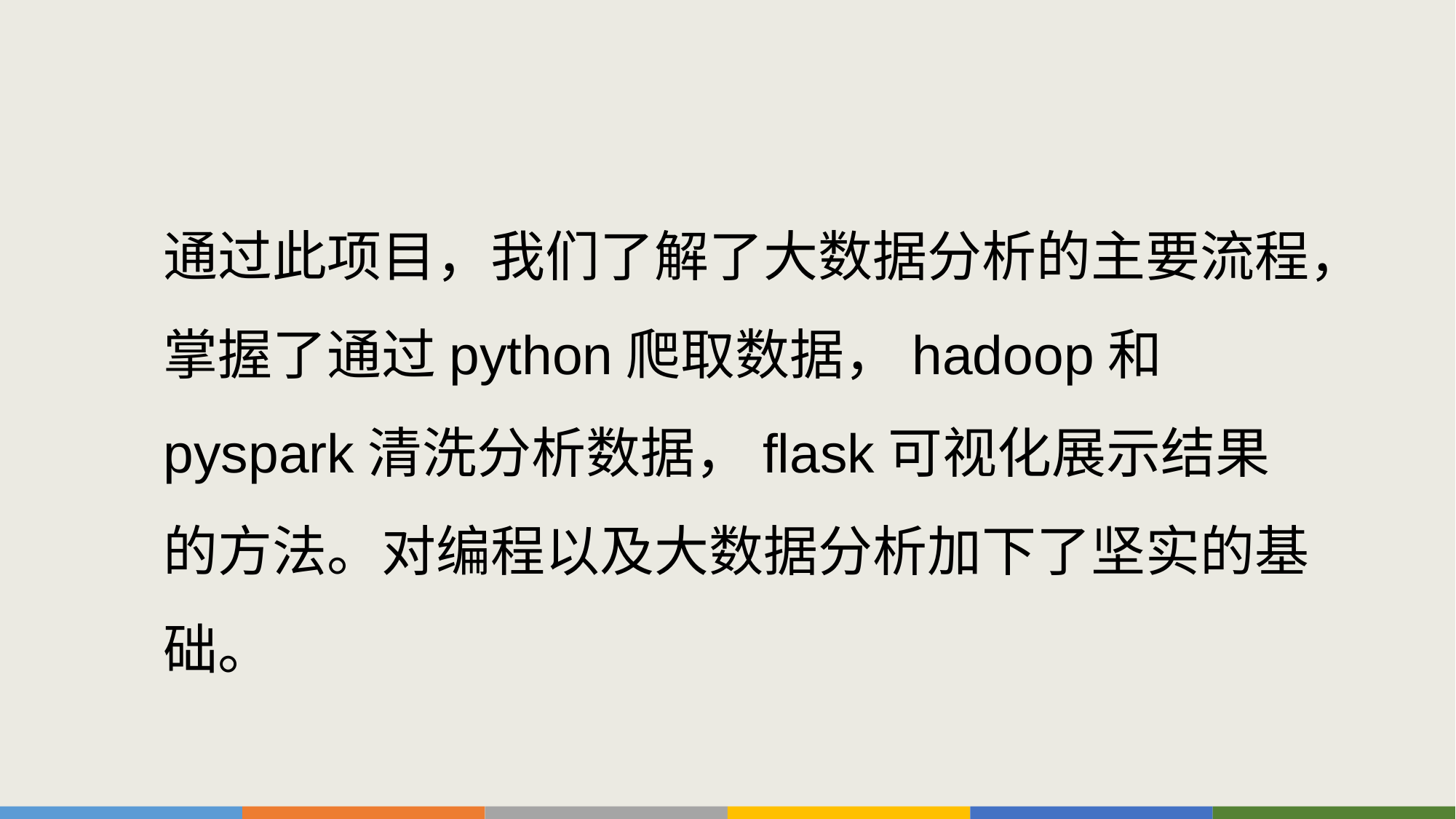

通过此项目，我们了解了大数据分析的主要流程，掌握了通过python爬取数据，hadoop和pyspark清洗分析数据，flask可视化展示结果的方法。对编程以及大数据分析加下了坚实的基础。